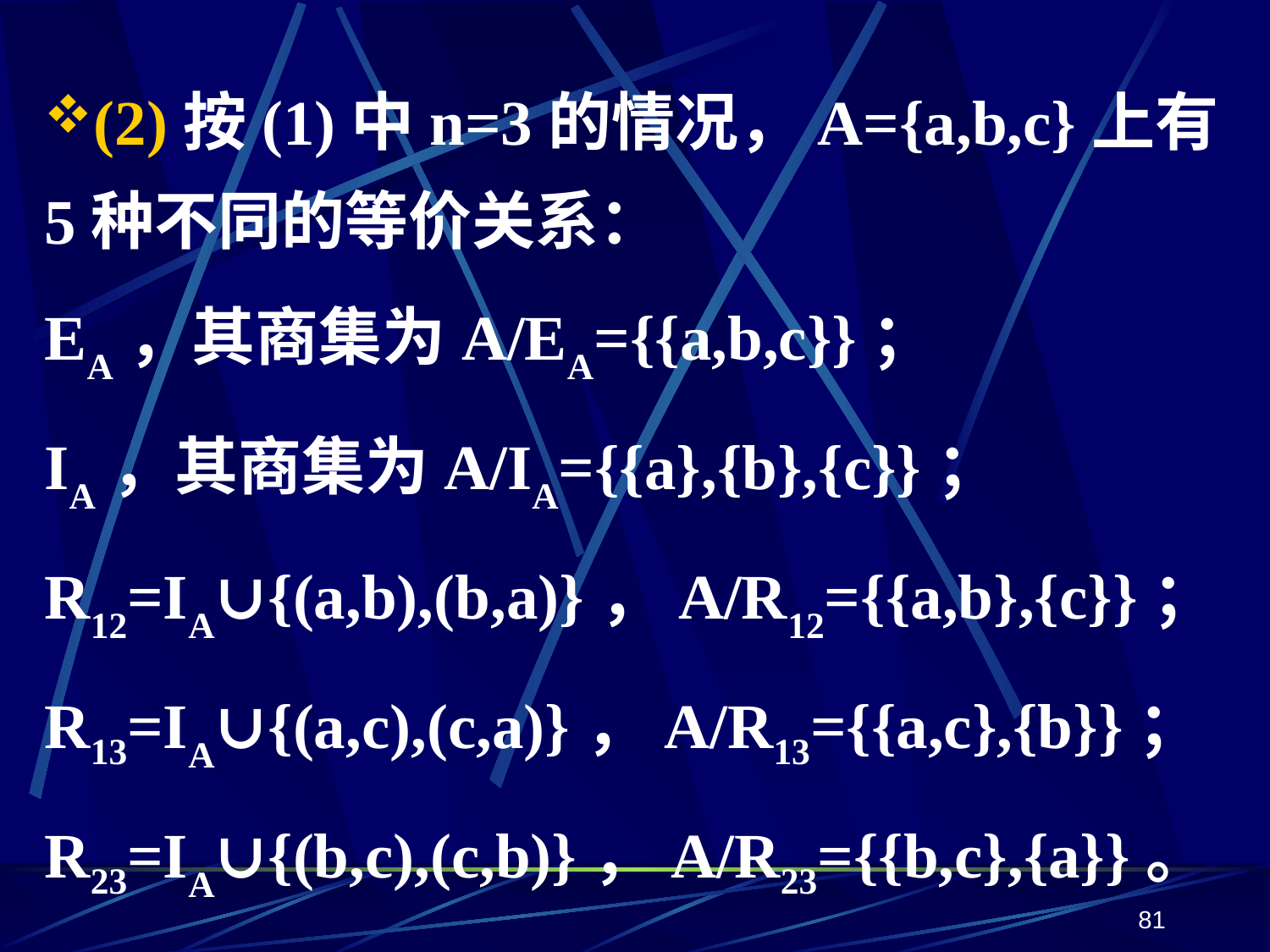

(2)按(1)中n=3的情况，A={a,b,c}上有5种不同的等价关系：
EA，其商集为A/EA={{a,b,c}}；
IA，其商集为A/IA={{a},{b},{c}}；
R12=IA∪{(a,b),(b,a)}，A/R12={{a,b},{c}}；
R13=IA∪{(a,c),(c,a)}，A/R13={{a,c},{b}}；
R23=IA∪{(b,c),(c,b)}，A/R23={{b,c},{a}}。
81